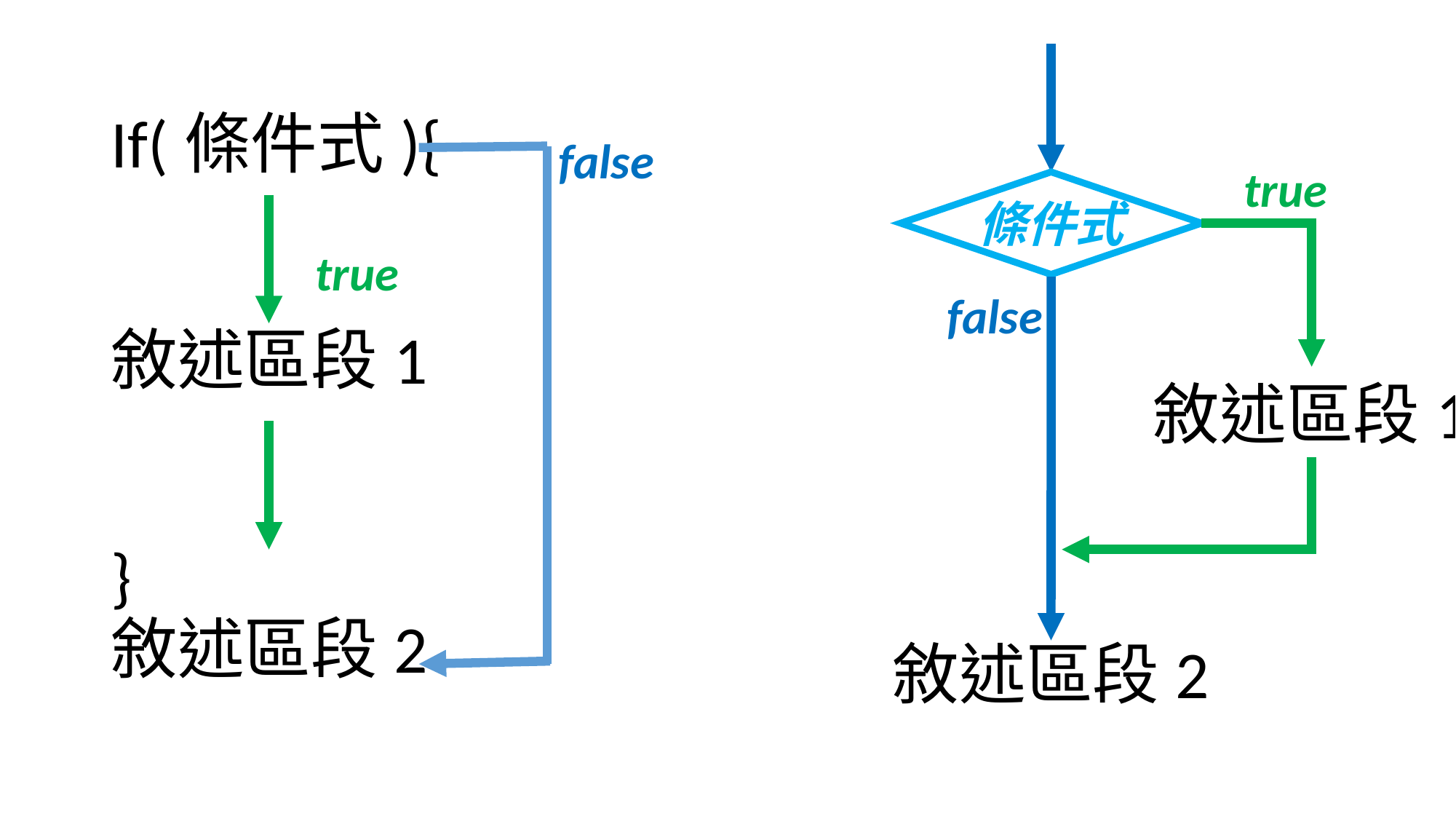

# If(條件式){ 敘述區段1 } 敘述區段2
false
true

條件式
true
false
敘述區段1
敘述區段2